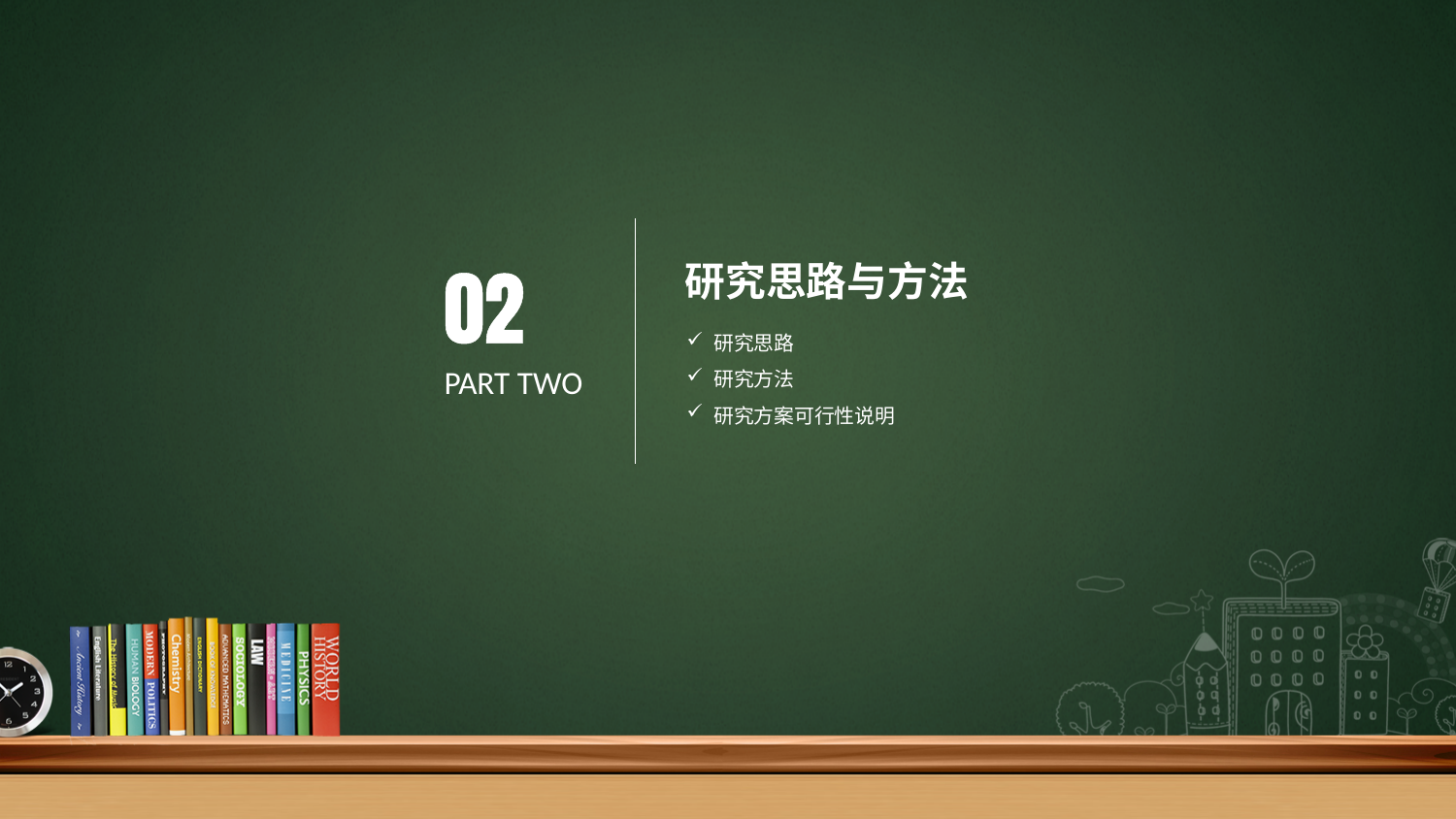

研究思路与方法
02
研究思路
研究方法
研究方案可行性说明
PART TWO